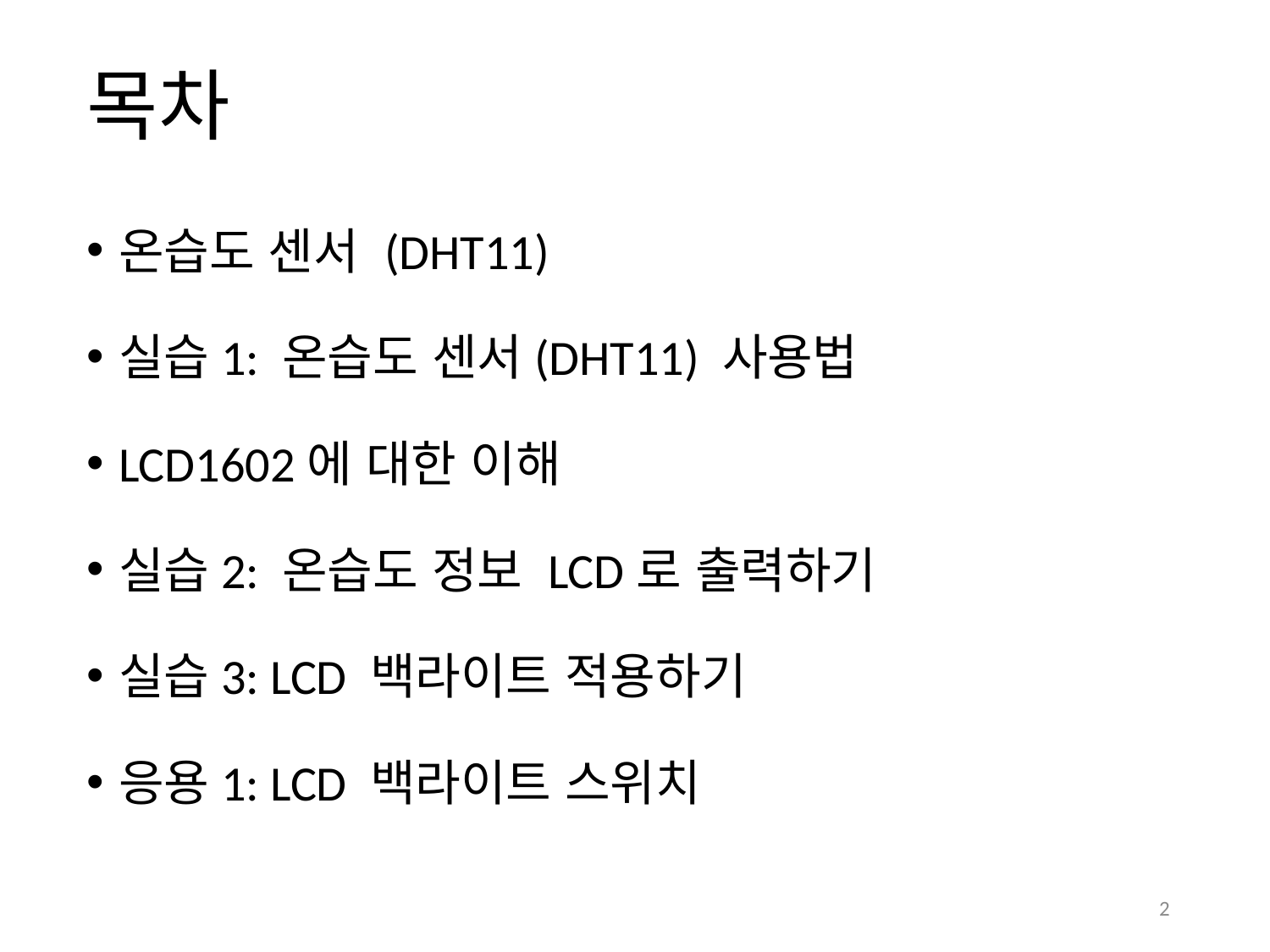

# 목차
온습도 센서 (DHT11)
실습1: 온습도 센서(DHT11) 사용법
LCD1602에 대한 이해
실습2: 온습도 정보 LCD로 출력하기
실습3: LCD 백라이트 적용하기
응용1: LCD 백라이트 스위치

2